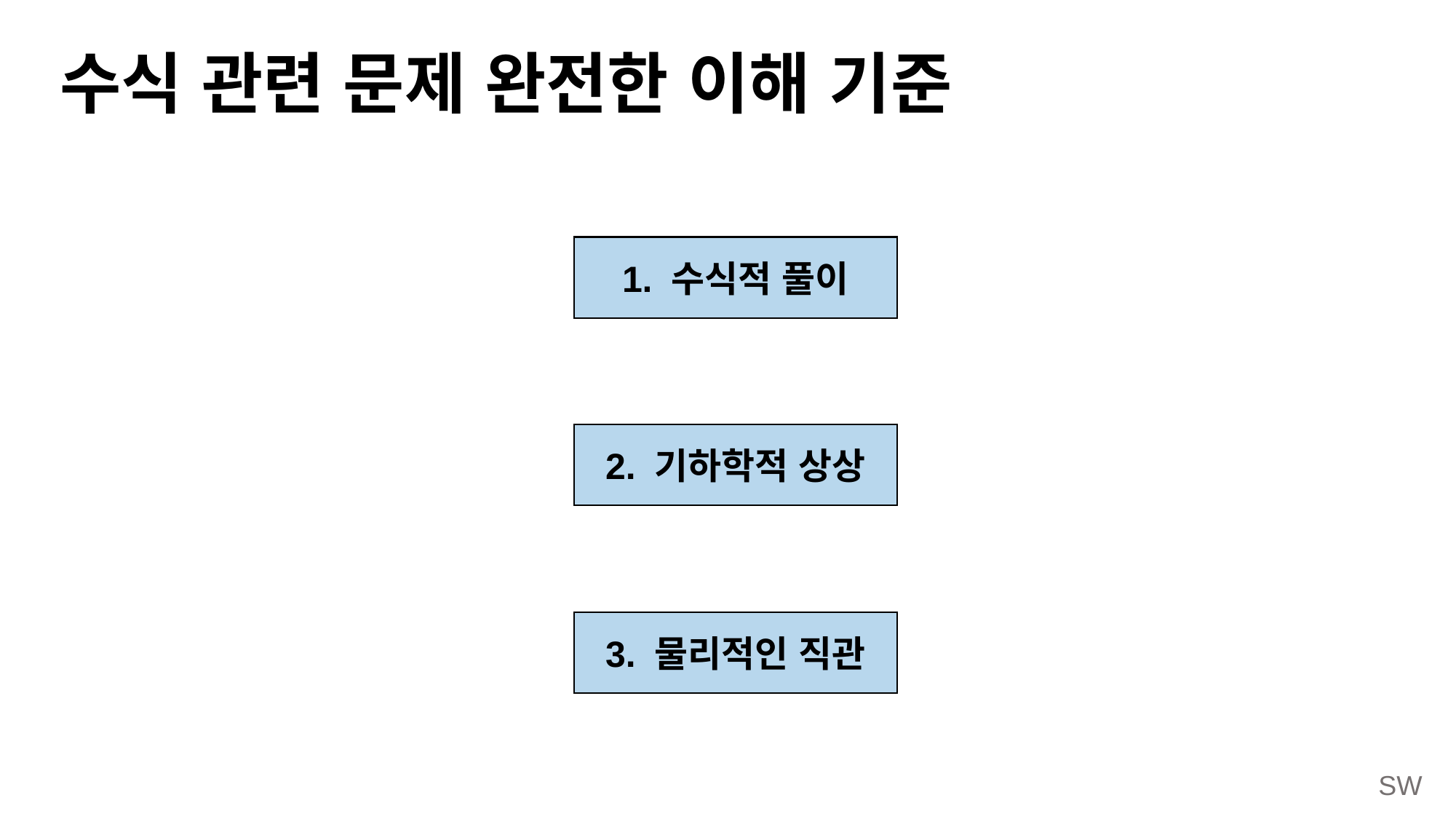

# 수식 관련 문제 완전한 이해 기준
1. 수식적 풀이
2. 기하학적 상상
3. 물리적인 직관